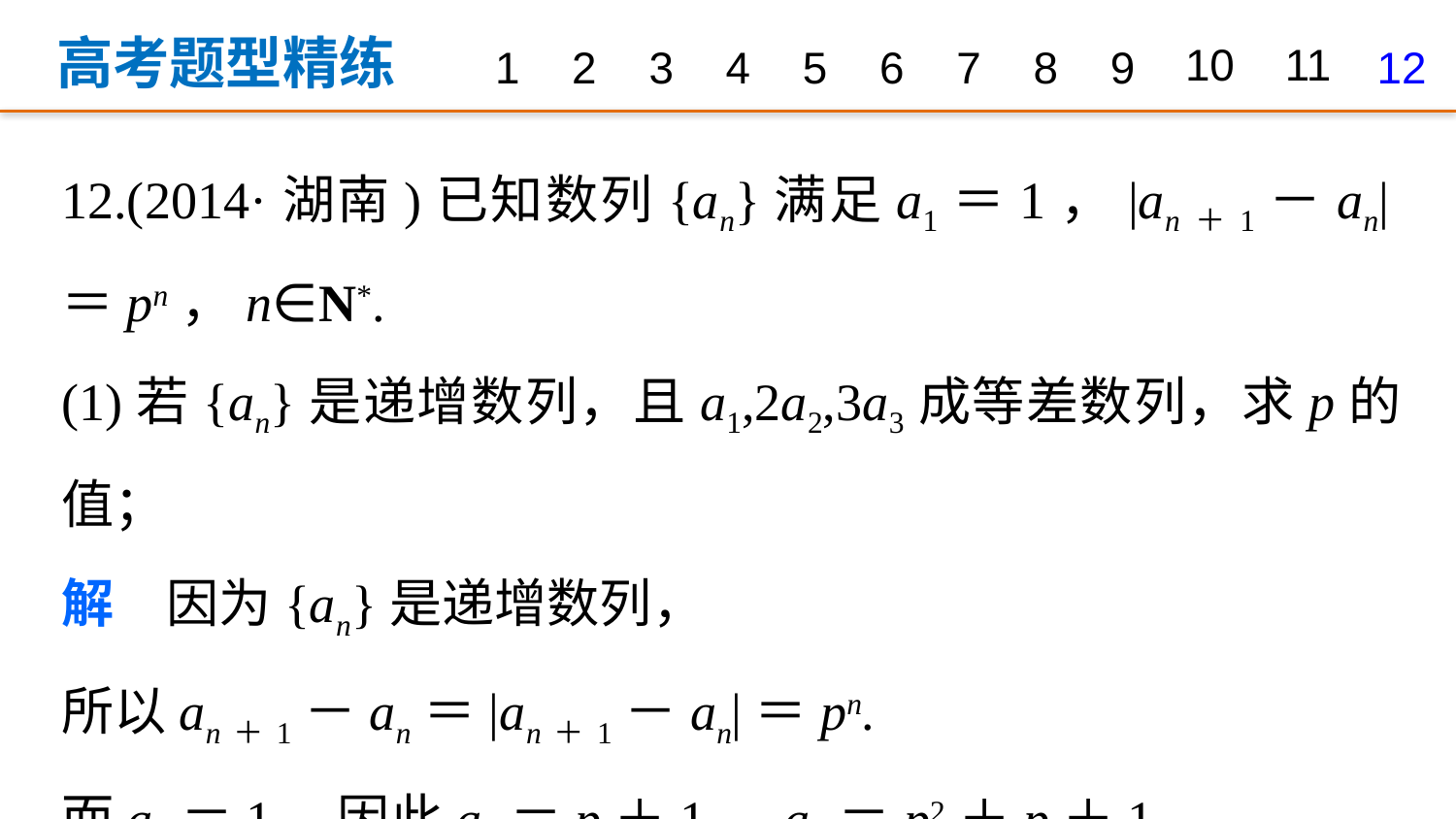

高考题型精练
1
2
3
4
5
6
7
8
9
10
11
12
12.(2014·湖南)已知数列{an}满足a1＝1，|an＋1－an|＝pn，n∈N*.
(1)若{an}是递增数列，且a1,2a2,3a3成等差数列，求p的值；
解　因为{an}是递增数列，
所以an＋1－an＝|an＋1－an|＝pn.
而a1＝1，因此a2＝p＋1，a3＝p2＋p＋1.
又a1,2a2,3a3成等差数列，所以4a2＝a1＋3a3，